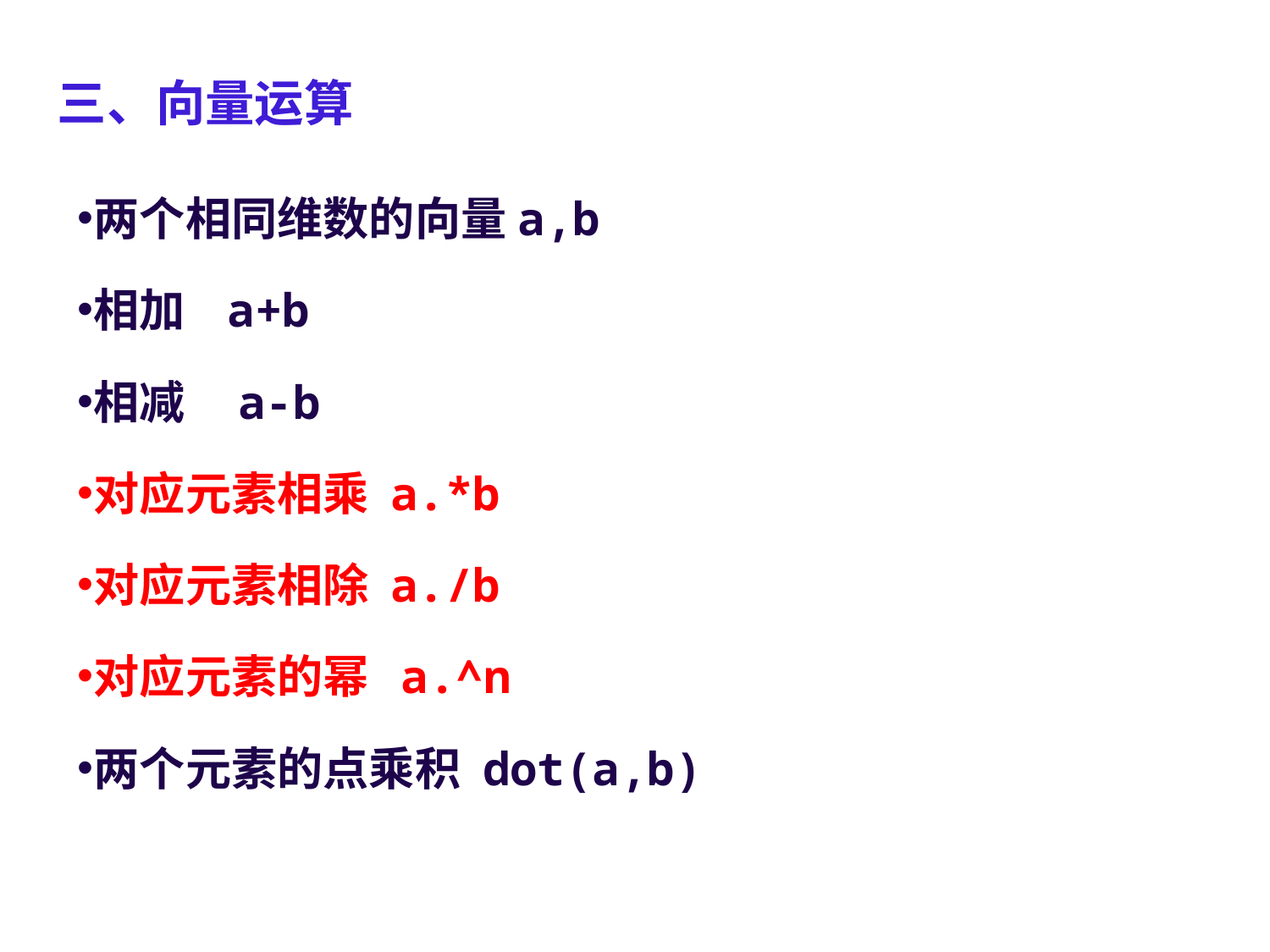

三、向量运算
两个相同维数的向量a,b
相加   a+b
相减    a-b
对应元素相乘 a.*b
对应元素相除 a./b
对应元素的幂  a.^n
两个元素的点乘积 dot(a,b)